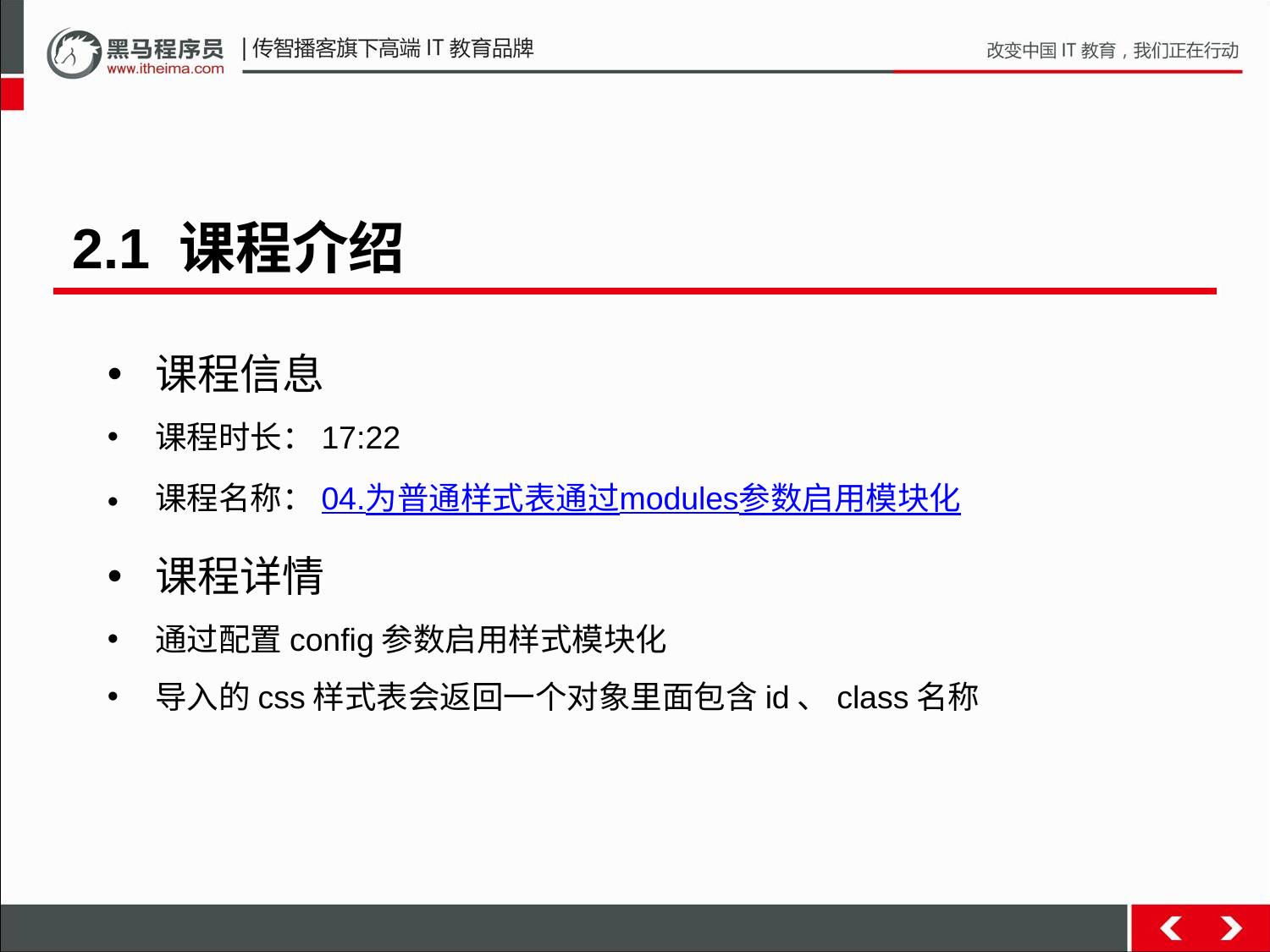

2.1 课程介绍
课程信息
课程时长：17:22
课程名称：04.为普通样式表通过modules参数启用模块化
课程详情
通过配置config参数启用样式模块化
导入的css样式表会返回一个对象里面包含id、class名称